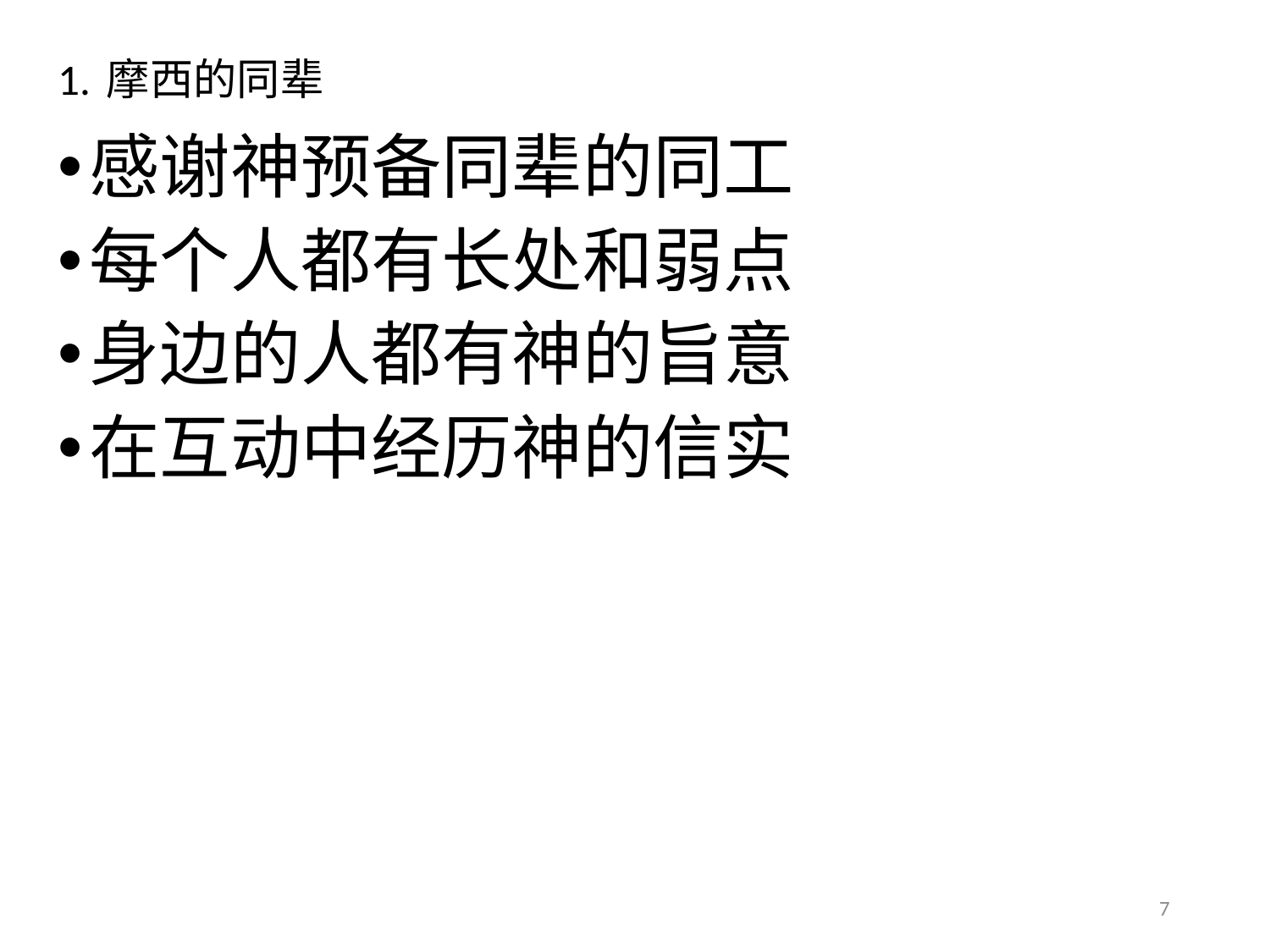

# 1. 摩西的同辈
感谢神预备同辈的同工
每个人都有长处和弱点
身边的人都有神的旨意
在互动中经历神的信实

7